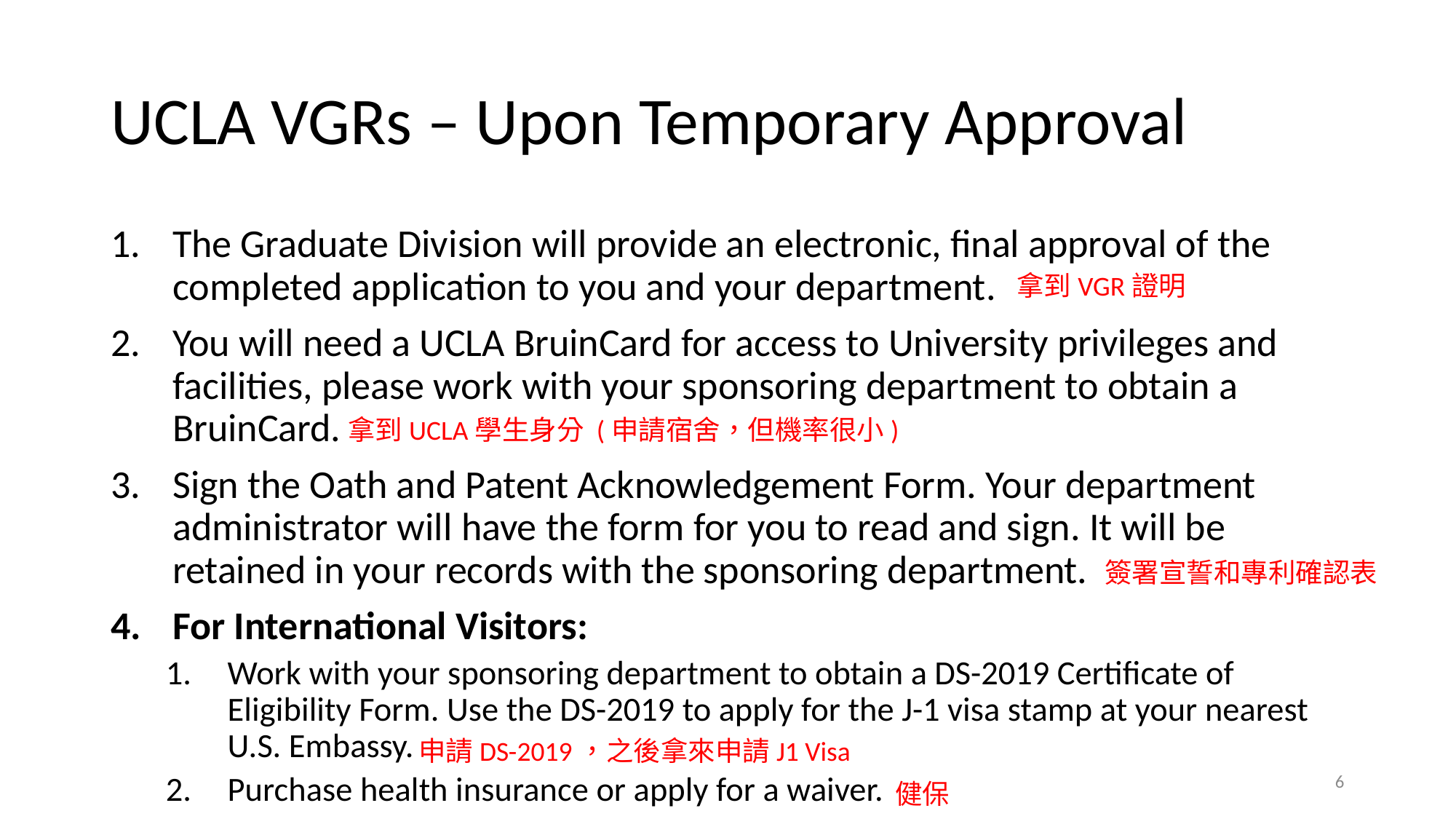

# UCLA VGRs – Upon Temporary Approval
The Graduate Division will provide an electronic, final approval of the completed application to you and your department.
You will need a UCLA BruinCard for access to University privileges and facilities, please work with your sponsoring department to obtain a BruinCard.
Sign the Oath and Patent Acknowledgement Form. Your department administrator will have the form for you to read and sign. It will be retained in your records with the sponsoring department.
For International Visitors:
Work with your sponsoring department to obtain a DS-2019 Certificate of Eligibility Form. Use the DS-2019 to apply for the J-1 visa stamp at your nearest U.S. Embassy.
Purchase health insurance or apply for a waiver.
拿到VGR證明
拿到UCLA學生身分 (申請宿舍，但機率很小)
簽署宣誓和專利確認表
申請DS-2019，之後拿來申請J1 Visa
6
健保